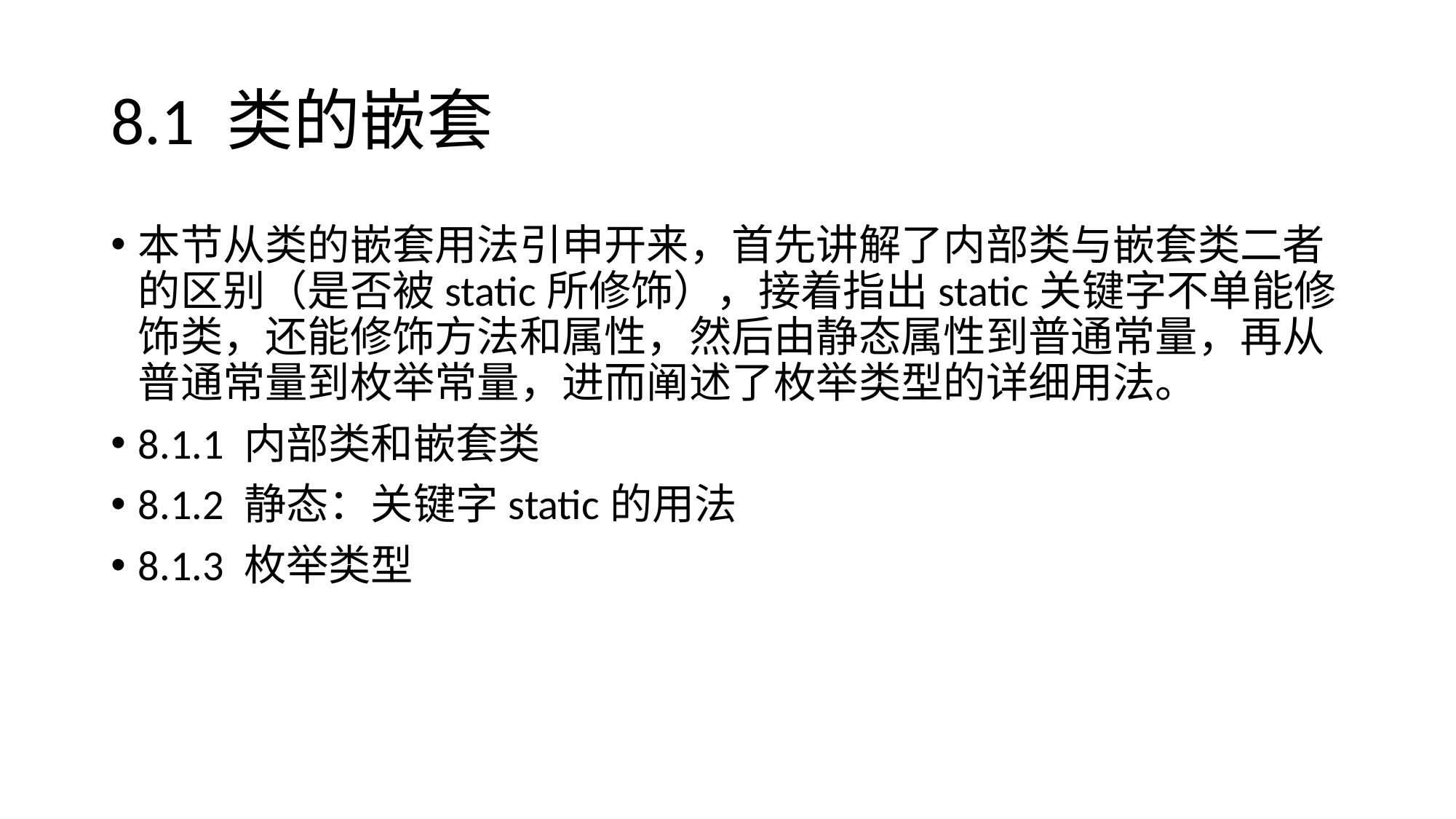

# 8.1 类的嵌套
本节从类的嵌套用法引申开来，首先讲解了内部类与嵌套类二者的区别（是否被static所修饰），接着指出static关键字不单能修饰类，还能修饰方法和属性，然后由静态属性到普通常量，再从普通常量到枚举常量，进而阐述了枚举类型的详细用法。
8.1.1 内部类和嵌套类
8.1.2 静态：关键字static的用法
8.1.3 枚举类型